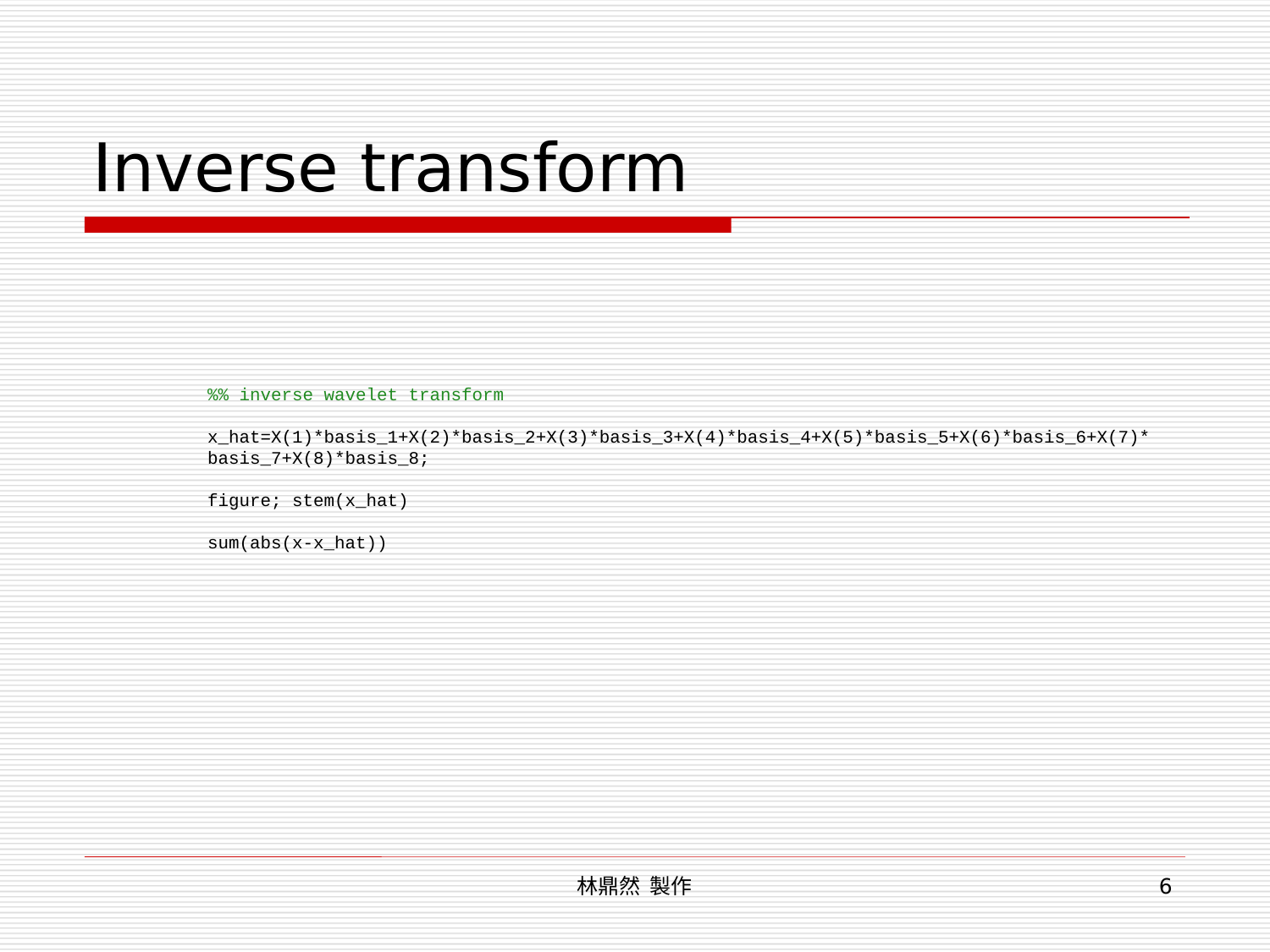

# Inverse transform
%% inverse wavelet transform

x_hat=X(1)*basis_1+X(2)*basis_2+X(3)*basis_3+X(4)*basis_4+X(5)*basis_5+X(6)*basis_6+X(7)*basis_7+X(8)*basis_8;

figure; stem(x_hat)

sum(abs(x-x_hat))
林鼎然  製作
6